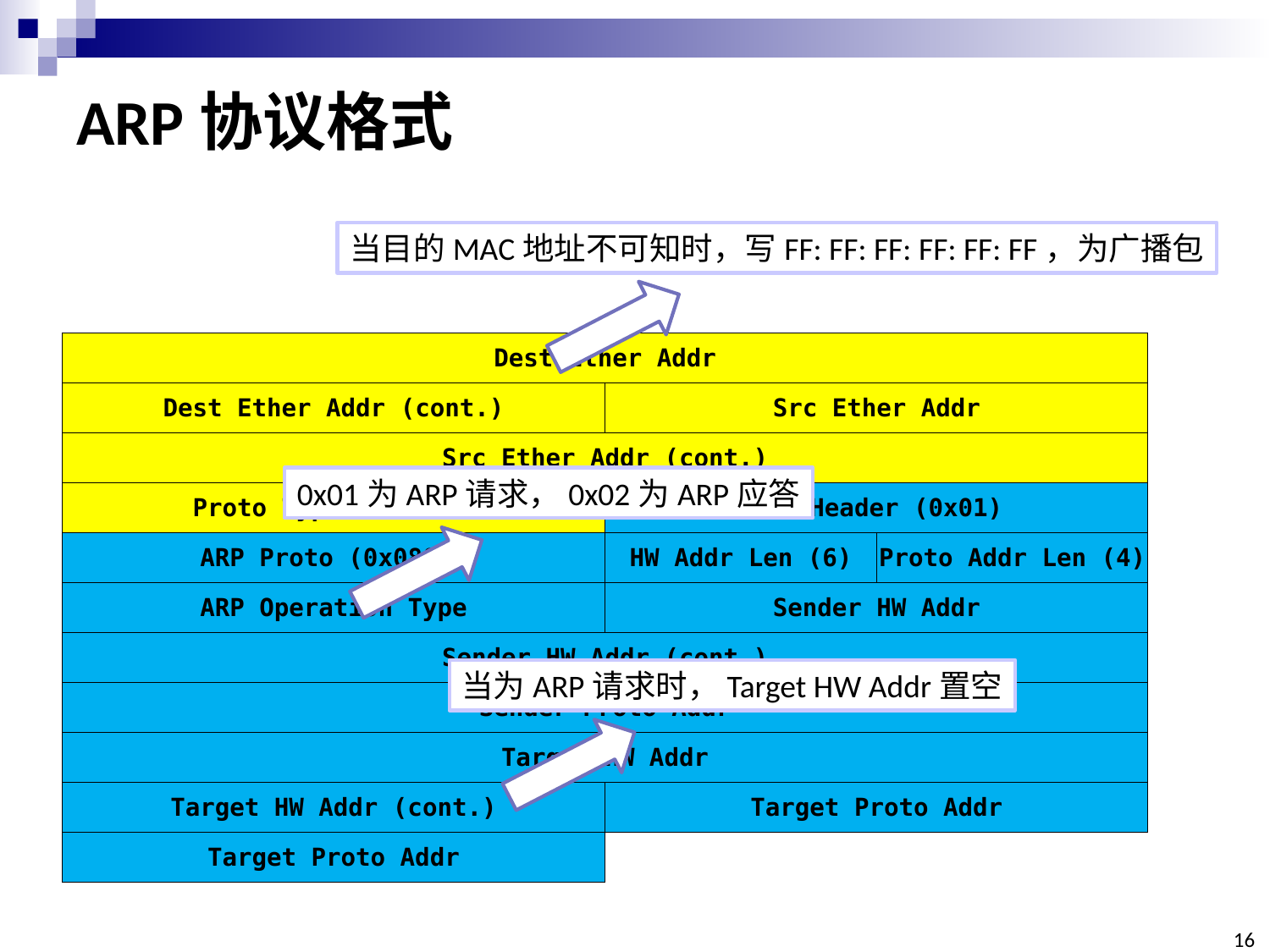

# ARP协议格式
当目的MAC地址不可知时，写FF: FF: FF: FF: FF: FF，为广播包

| Dest Ether Addr |  |  |
| --- | --- | --- |
| Dest Ether Addr (cont.) | Src Ether Addr |  |
| Src Ether Addr (cont.) |  |  |
| Proto Type (0x0806) | ARP Header (0x01) |  |
| ARP Proto (0x0800) | HW Addr Len (6) | Proto Addr Len (4) |
| ARP Operation Type | Sender HW Addr |  |
| Sender HW Addr (cont.) |  |  |
| Sender Proto Addr |  |  |
| Target HW Addr |  |  |
| Target HW Addr (cont.) | Target Proto Addr |  |
| Target Proto Addr |  |  |
0x01为ARP请求，0x02为ARP应答

当为ARP请求时，Target HW Addr置空

16